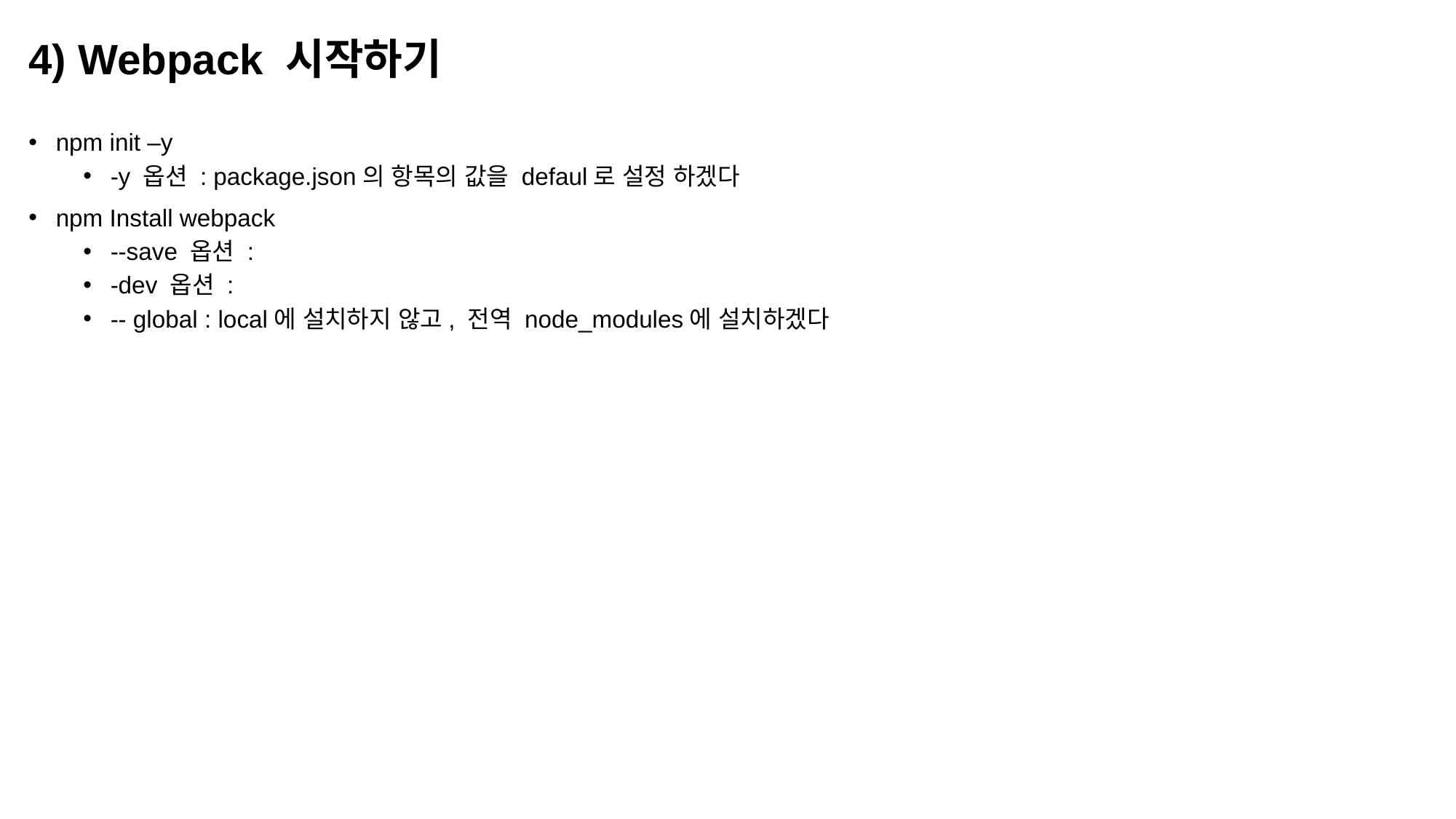

# 4) Webpack 시작하기
npm init –y
-y 옵션 : package.json의 항목의 값을 defaul로 설정 하겠다
npm Install webpack
--save 옵션 :
-dev 옵션 :
-- global : local에 설치하지 않고, 전역 node_modules에 설치하겠다